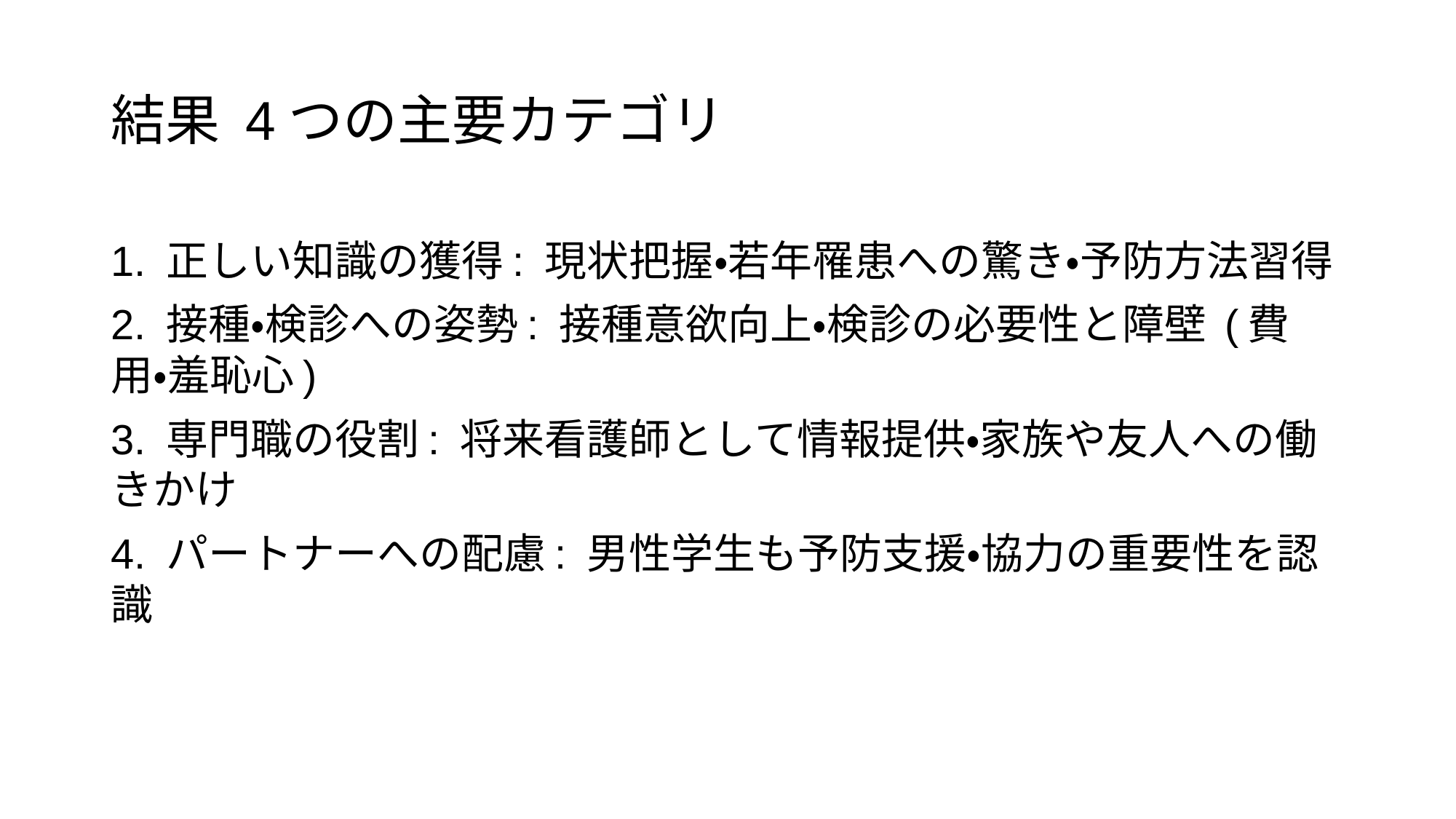

# 結果 4つの主要カテゴリ

1. 正しい知識の獲得: 現状把握・若年罹患への驚き・予防方法習得
2. 接種・検診への姿勢: 接種意欲向上・検診の必要性と障壁 (費用・羞恥心)
3. 専門職の役割: 将来看護師として情報提供・家族や友人への働きかけ
4. パートナーへの配慮: 男性学生も予防支援・協力の重要性を認識